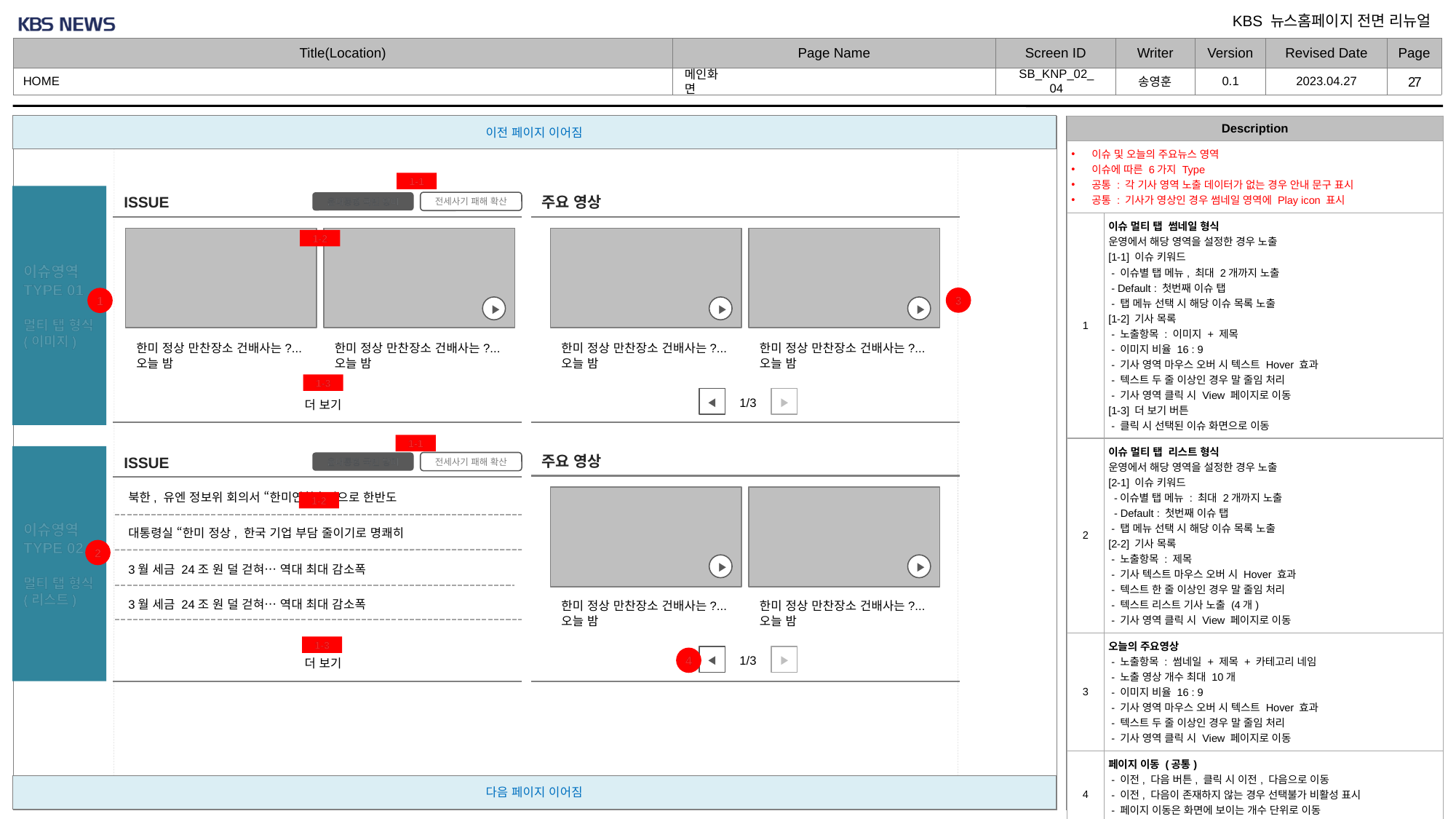

2023.04.27
0.1
HOME
SB_KNP_02_04
# 메인화면
| Description |  |
| --- | --- |
| 이슈 및 오늘의 주요뉴스 영역 이슈에 따른 6가지 Type 공통 : 각 기사 영역 노출 데이터가 없는 경우 안내 문구 표시 공통 : 기사가 영상인 경우 썸네일 영역에 Play icon 표시 |  |
| 1 | 이슈 멀티 탭 썸네일 형식 운영에서 해당 영역을 설정한 경우 노출 [1-1] 이슈 키워드 - 이슈별 탭 메뉴, 최대 2개까지 노출 - Default : 첫번째 이슈 탭 - 탭 메뉴 선택 시 해당 이슈 목록 노출 [1-2] 기사 목록 - 노출항목 : 이미지 + 제목 - 이미지 비율 16 : 9 - 기사 영역 마우스 오버 시 텍스트 Hover 효과 - 텍스트 두 줄 이상인 경우 말 줄임 처리 - 기사 영역 클릭 시 View 페이지로 이동 [1-3] 더 보기 버튼 - 클릭 시 선택된 이슈 화면으로 이동 |
| 2 | 이슈 멀티 탭 리스트 형식 운영에서 해당 영역을 설정한 경우 노출 [2-1] 이슈 키워드 -이슈별 탭 메뉴 : 최대 2개까지 노출 - Default : 첫번째 이슈 탭 - 탭 메뉴 선택 시 해당 이슈 목록 노출 [2-2] 기사 목록 - 노출항목 : 제목 - 기사 텍스트 마우스 오버 시 Hover 효과 - 텍스트 한 줄 이상인 경우 말 줄임 처리 - 텍스트 리스트 기사 노출 (4개) - 기사 영역 클릭 시 View 페이지로 이동 |
| 3 | 오늘의 주요영상 - 노출항목 : 썸네일 + 제목 + 카테고리 네임 - 노출 영상 개수 최대 10개 - 이미지 비율 16 : 9 - 기사 영역 마우스 오버 시 텍스트 Hover 효과 - 텍스트 두 줄 이상인 경우 말 줄임 처리 - 기사 영역 클릭 시 View 페이지로 이동 |
| 4 | 페이지 이동 (공통) - 이전, 다음 버튼, 클릭 시 이전, 다음으로 이동 - 이전, 다음이 존재하지 않는 경우 선택불가 비활성 표시 - 페이지 이동은 화면에 보이는 개수 단위로 이동 - 페이지 이동시 페이지 번호 변경 |
| 5 |  |
1-1
이슈영역
TYPE 01

멀티 탭 형식
(이미지)
ISSUE
주요 영상
윤대통령 국빈 방미
전세사기 패해 확산

1-2
3
1
 ▶
 ▶
 ▶
한미 정상 만찬장소 건배사는?... 오늘 밤
한미 정상 만찬장소 건배사는?... 오늘 밤
한미 정상 만찬장소 건배사는?... 오늘 밤
한미 정상 만찬장소 건배사는?... 오늘 밤
1-3
◀
▶
1/3
더 보기
1-1
이슈영역
TYPE 02

멀티 탭 형식
(리스트)
주요 영상
ISSUE
윤대통령 국빈 방미
전세사기 패해 확산
북한, 유엔 정보위 회의서 “한미연합훈련으로 한반도

1-2
대통령실 “한미 정상, 한국 기업 부담 줄이기로 명쾌히
2
 ▶
 ▶
3월 세금 24조 원 덜 걷혀… 역대 최대 감소폭
3월 세금 24조 원 덜 걷혀… 역대 최대 감소폭
한미 정상 만찬장소 건배사는?... 오늘 밤
한미 정상 만찬장소 건배사는?... 오늘 밤
1-3
◀
▶
1/3
4
더 보기